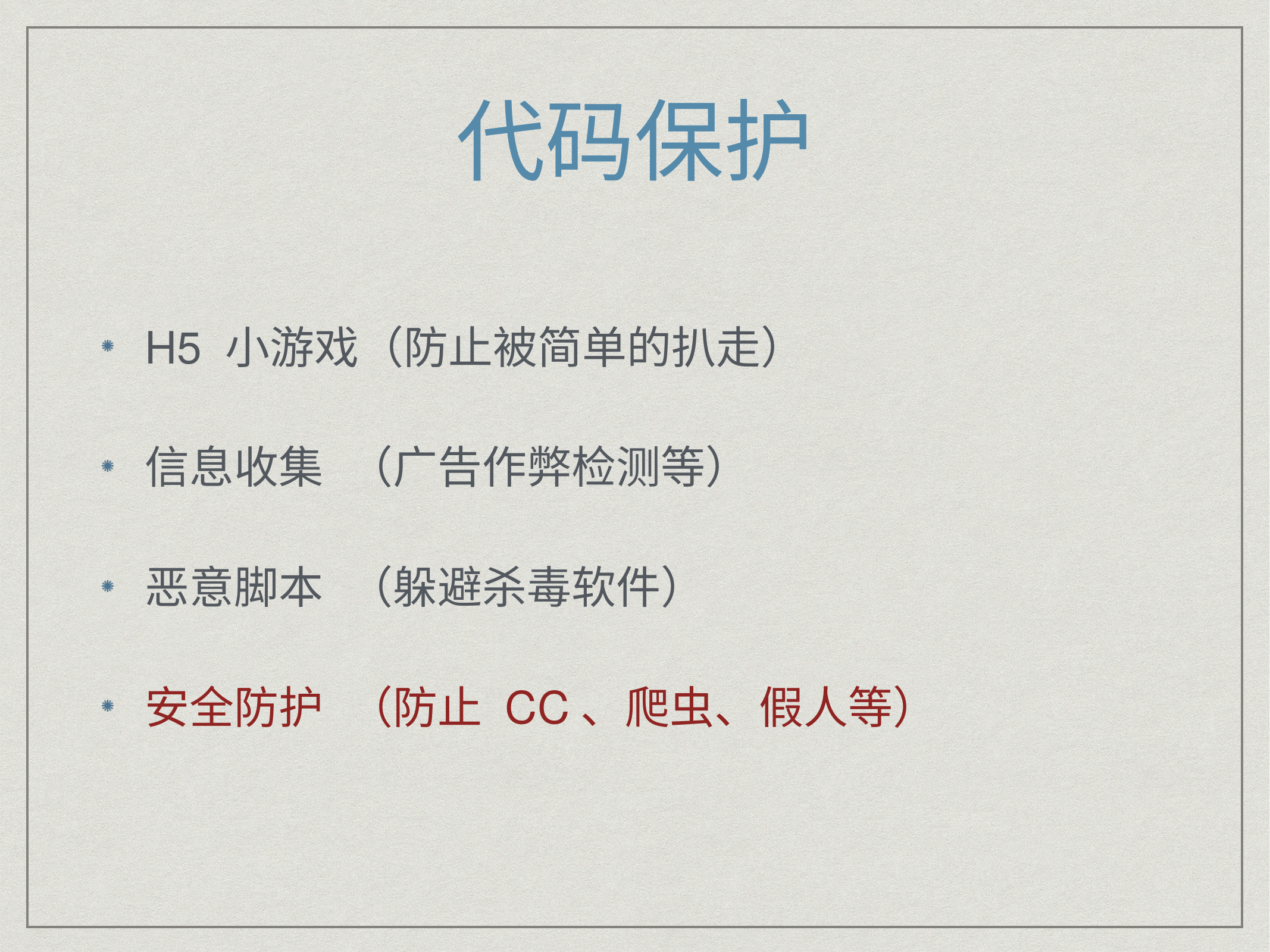

# 代码保护
H5 小游戏（防止被简单的扒走）
信息收集  （广告作弊检测等）
恶意脚本  （躲避杀毒软件）
安全防护  （防止 CC、爬虫、假人等）